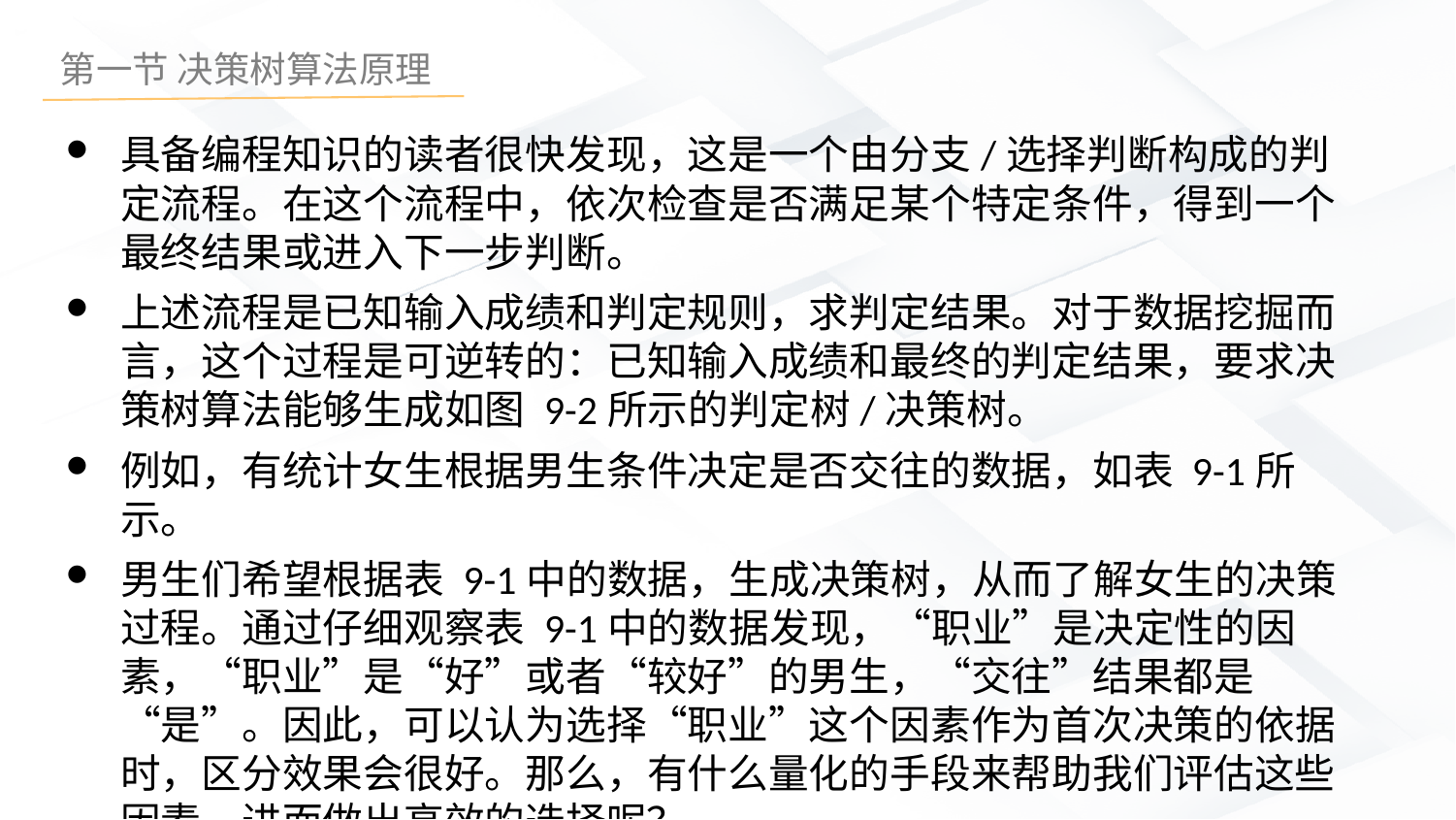

具备编程知识的读者很快发现，这是一个由分支/选择判断构成的判定流程。在这个流程中，依次检查是否满足某个特定条件，得到一个最终结果或进入下一步判断。
上述流程是已知输入成绩和判定规则，求判定结果。对于数据挖掘而言，这个过程是可逆转的：已知输入成绩和最终的判定结果，要求决策树算法能够生成如图 9-2所示的判定树/决策树。
例如，有统计女生根据男生条件决定是否交往的数据，如表 9-1所示。
男生们希望根据表 9-1中的数据，生成决策树，从而了解女生的决策过程。通过仔细观察表 9-1中的数据发现，“职业”是决定性的因素，“职业”是“好”或者“较好”的男生，“交往”结果都是“是”。因此，可以认为选择“职业”这个因素作为首次决策的依据时，区分效果会很好。那么，有什么量化的手段来帮助我们评估这些因素，进而做出高效的选择呢？